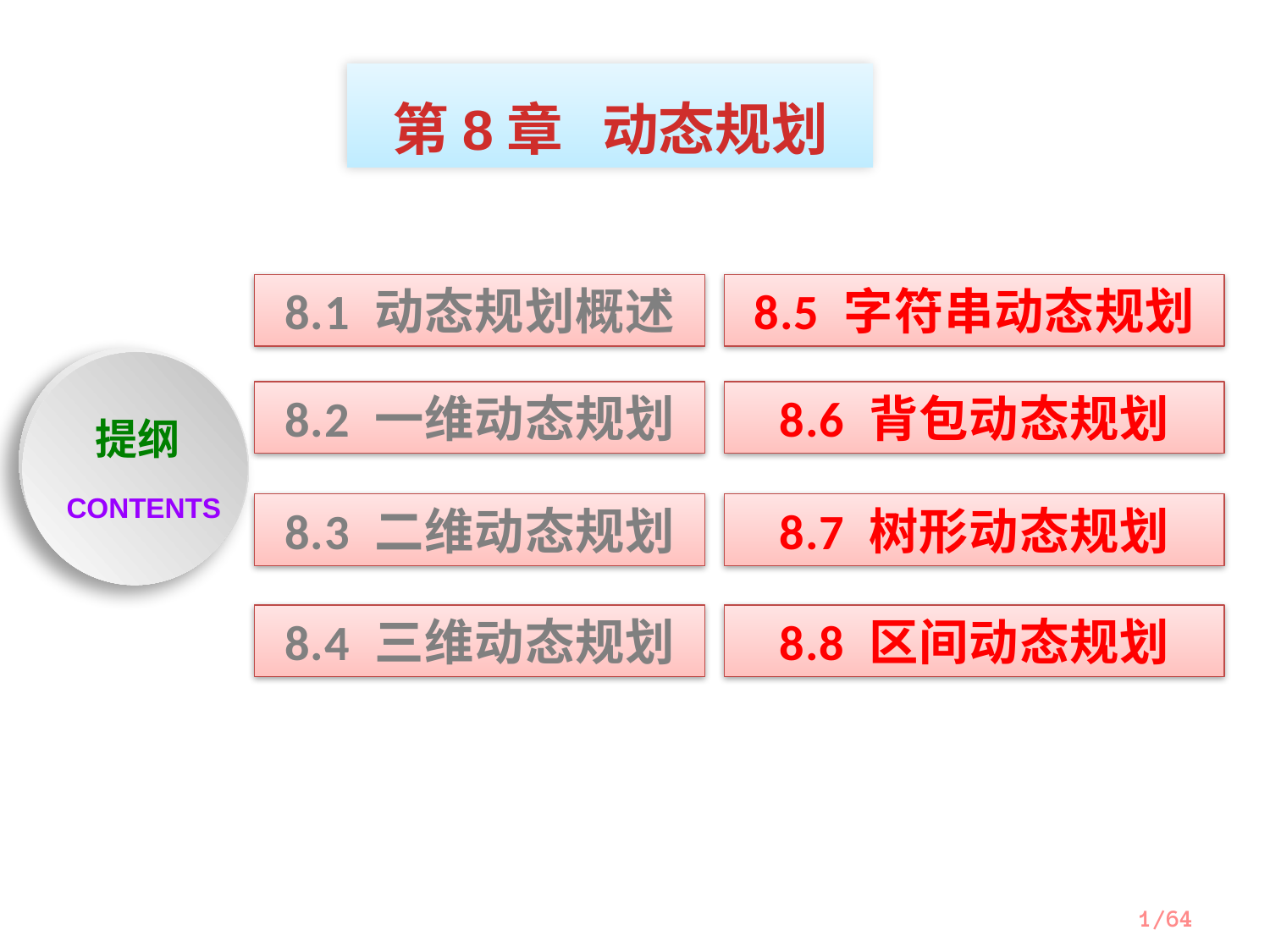

第8章   动态规划
8.1 动态规划概述
8.5 字符串动态规划

8.2 一维动态规划
8.6 背包动态规划
提纲
CONTENTS
8.3 二维动态规划
8.7 树形动态规划
8.4 三维动态规划
8.8 区间动态规划
1/64